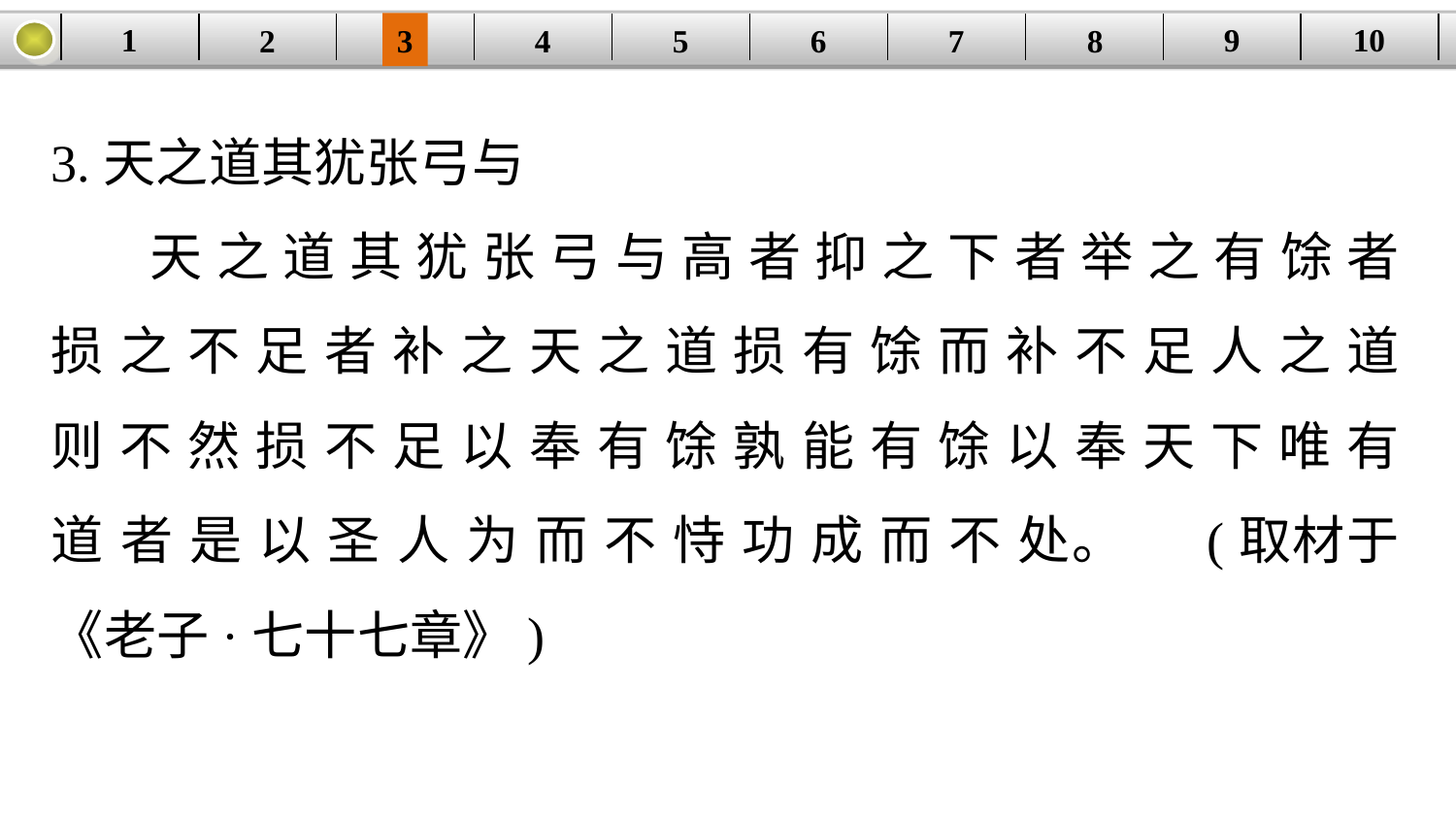

9
10
1
3
4
5
6
8
2
|  |  |  |  |  |  |  |  |  |  |
| --- | --- | --- | --- | --- | --- | --- | --- | --- | --- |
7

3.天之道其犹张弓与
       天 之 道 其 犹 张 弓 与 高 者 抑 之 下 者 举 之 有 馀 者 损 之 不 足 者 补 之 天 之 道 损 有 馀 而 补 不 足 人 之 道 则 不 然 损 不 足 以 奉 有 馀 孰 能 有 馀 以 奉 天 下 唯 有 道 者 是 以 圣 人 为 而 不 恃 功 成 而 不 处。     (取材于《老子·七十七章》)